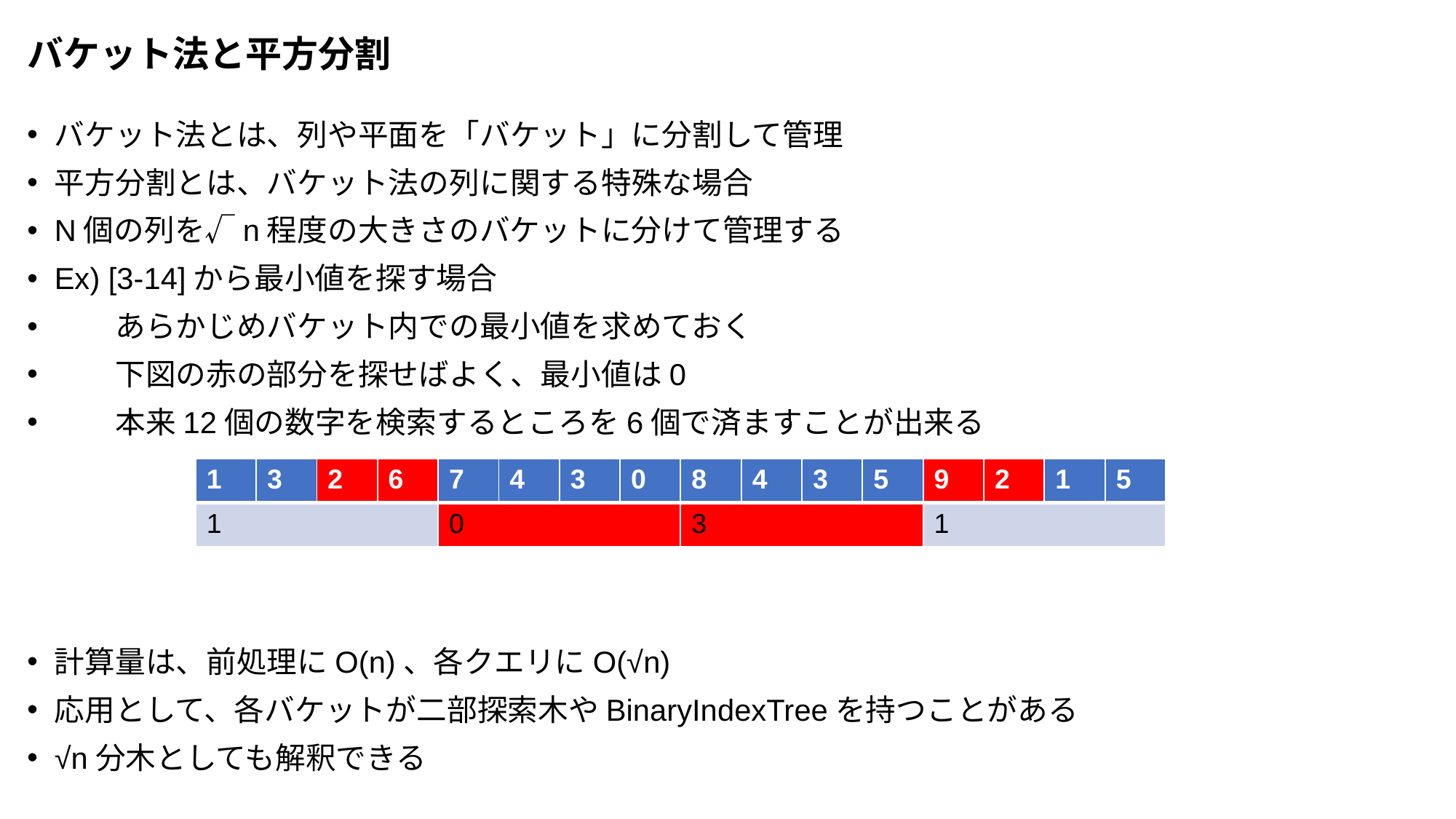

# バケット法と平方分割
バケット法とは、列や平面を「バケット」に分割して管理
平方分割とは、バケット法の列に関する特殊な場合
N個の列を√n程度の大きさのバケットに分けて管理する
Ex) [3-14]から最小値を探す場合
　　あらかじめバケット内での最小値を求めておく
　　下図の赤の部分を探せばよく、最小値は0
　　本来12個の数字を検索するところを6個で済ますことが出来る

計算量は、前処理にO(n)、各クエリにO(√n)
応用として、各バケットが二部探索木やBinaryIndexTreeを持つことがある
√n分木としても解釈できる
| 1 | 3 | 2 | 6 | 7 | 4 | 3 | 0 | 8 | 4 | 3 | 5 | 9 | 2 | 1 | 5 |
| --- | --- | --- | --- | --- | --- | --- | --- | --- | --- | --- | --- | --- | --- | --- | --- |
| 1 |  |  |  | 0 |  |  |  | 3 |  |  |  | 1 |  |  |  |